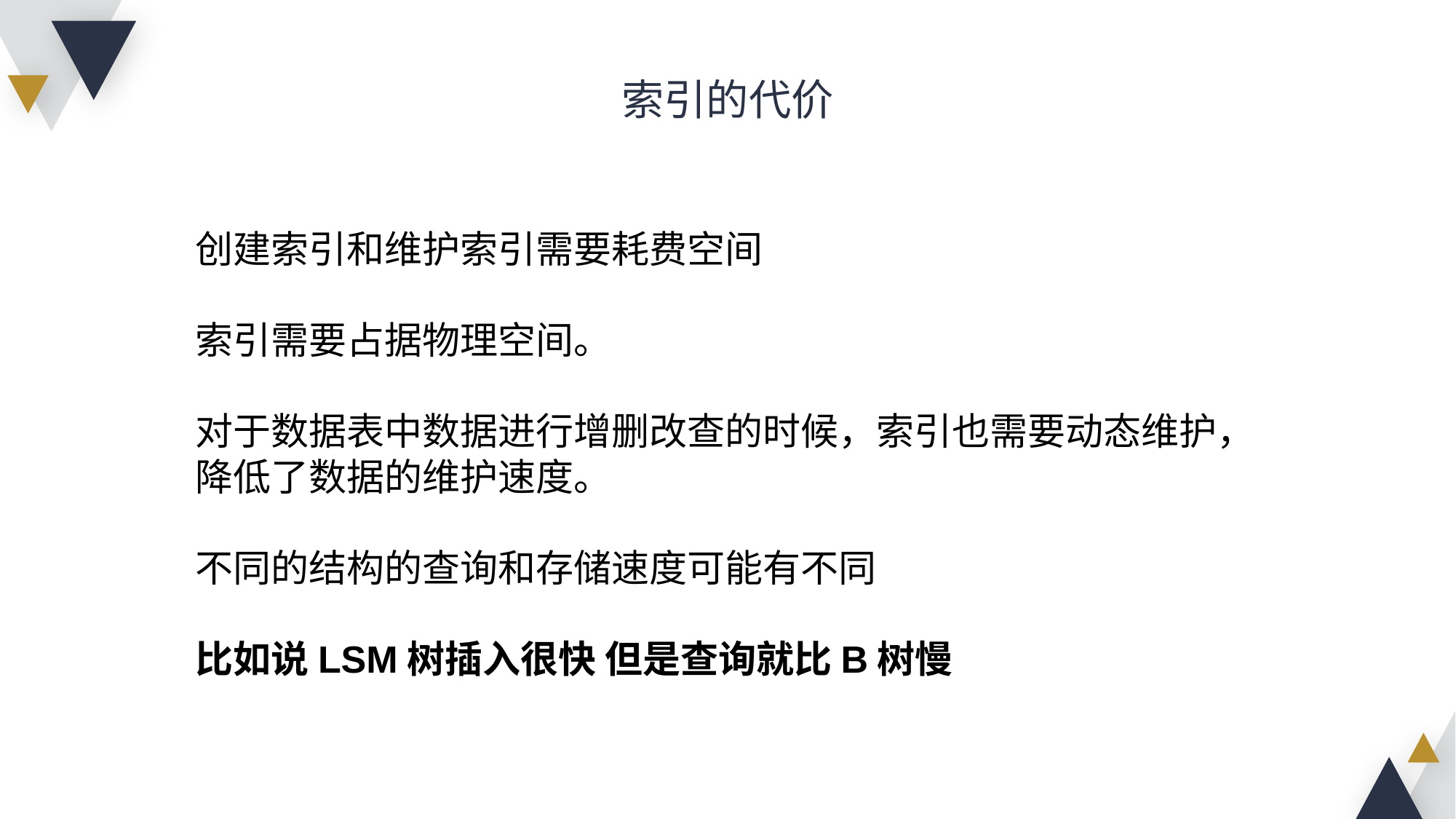

索引的代价
创建索引和维护索引需要耗费空间

索引需要占据物理空间。

对于数据表中数据进行增删改查的时候，索引也需要动态维护，降低了数据的维护速度。

不同的结构的查询和存储速度可能有不同

比如说LSM树插入很快 但是查询就比B树慢